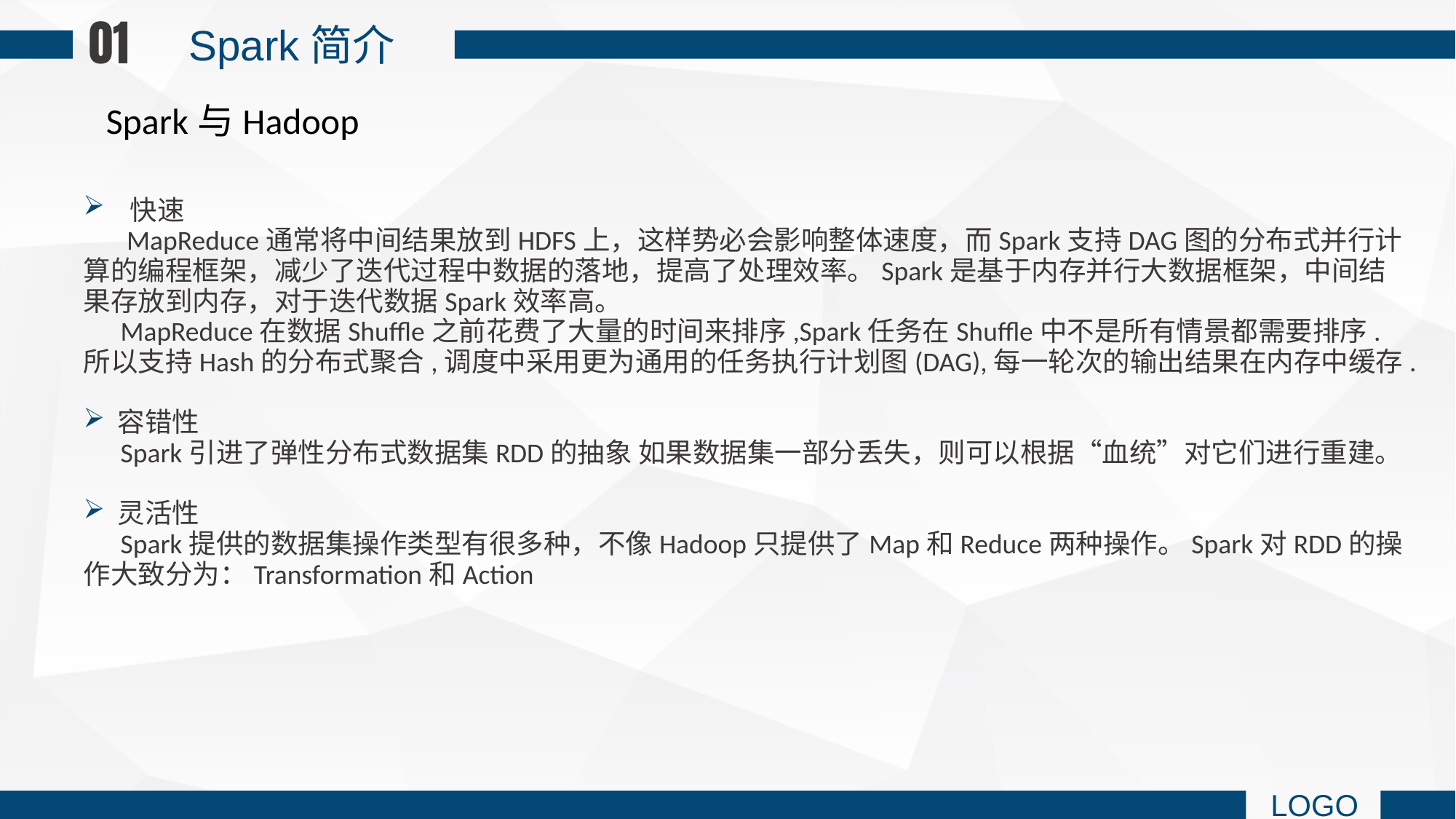

01
Spark简介

Spark与Hadoop
 快速
       MapReduce通常将中间结果放到HDFS上，这样势必会影响整体速度，而Spark支持DAG图的分布式并行计算的编程框架，减少了迭代过程中数据的落地，提高了处理效率。Spark是基于内存并行大数据框架，中间结果存放到内存，对于迭代数据Spark效率高。
      MapReduce在数据Shuffle之前花费了大量的时间来排序,Spark任务在Shuffle中不是所有情景都需要排序.所以支持Hash的分布式聚合,调度中采用更为通用的任务执行计划图(DAG),每一轮次的输出结果在内存中缓存.

容错性
      Spark引进了弹性分布式数据集RDD的抽象 如果数据集一部分丢失，则可以根据“血统”对它们进行重建。

灵活性
      Spark提供的数据集操作类型有很多种，不像Hadoop只提供了Map和Reduce两种操作。Spark对RDD的操作大致分为：Transformation和Action

LOGO